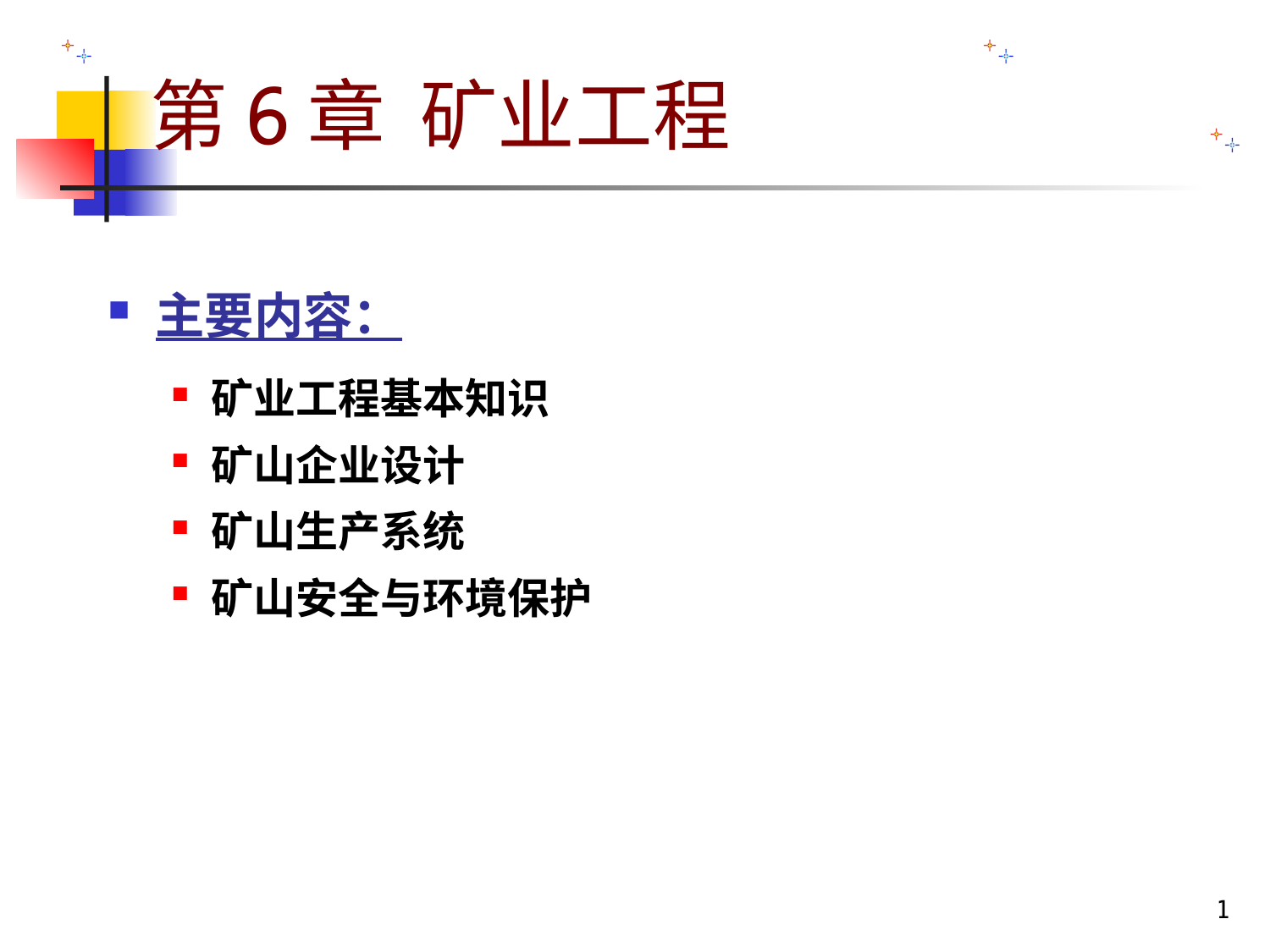

# 第6章  矿业工程
主要内容：
矿业工程基本知识
矿山企业设计
矿山生产系统
矿山安全与环境保护
1